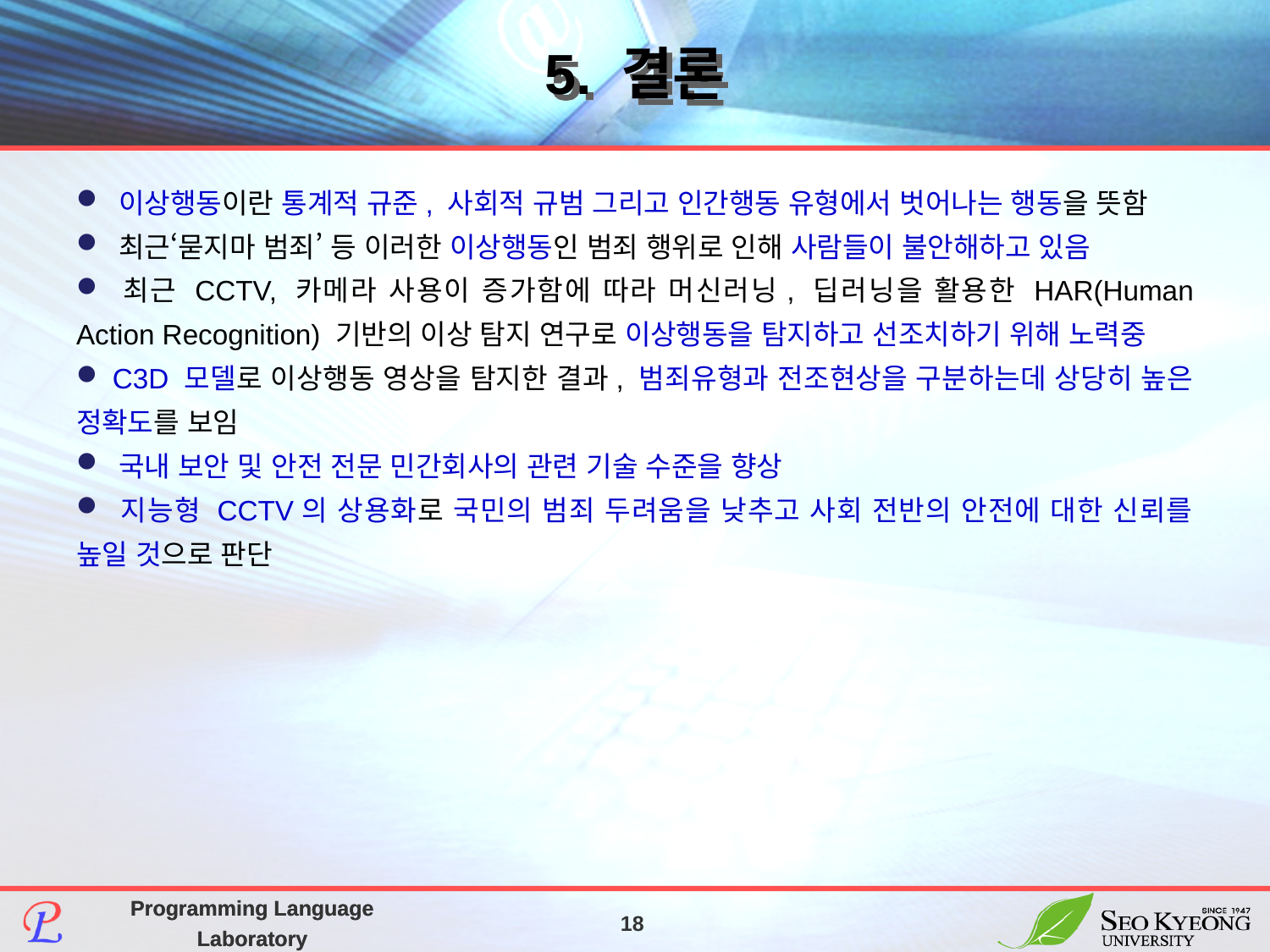

# 5. 결론
 이상행동이란 통계적 규준, 사회적 규범 그리고 인간행동 유형에서 벗어나는 행동을 뜻함
 최근‘묻지마 범죄’ 등 이러한 이상행동인 범죄 행위로 인해 사람들이 불안해하고 있음
 최근 CCTV, 카메라 사용이 증가함에 따라 머신러닝, 딥러닝을 활용한 HAR(Human Action Recognition) 기반의 이상 탐지 연구로 이상행동을 탐지하고 선조치하기 위해 노력중
 C3D 모델로 이상행동 영상을 탐지한 결과, 범죄유형과 전조현상을 구분하는데 상당히 높은 정확도를 보임
 국내 보안 및 안전 전문 민간회사의 관련 기술 수준을 향상
 지능형 CCTV의 상용화로 국민의 범죄 두려움을 낮추고 사회 전반의 안전에 대한 신뢰를 높일 것으로 판단

18